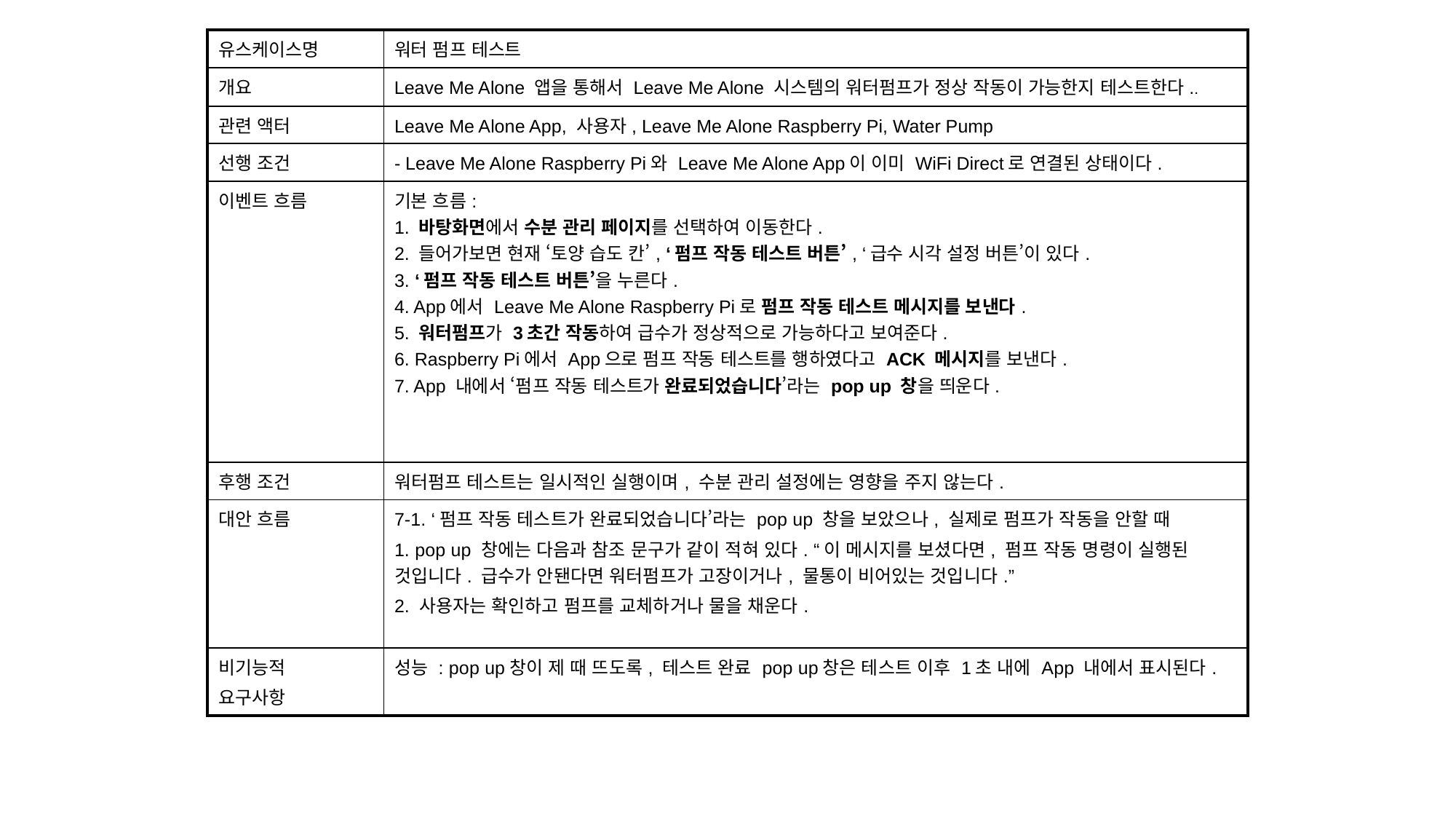

| 유스케이스명 | 워터 펌프 테스트 |
| --- | --- |
| 개요 | Leave Me Alone 앱을 통해서 Leave Me Alone 시스템의 워터펌프가 정상 작동이 가능한지 테스트한다.. |
| 관련 액터 | Leave Me Alone App, 사용자, Leave Me Alone Raspberry Pi, Water Pump |
| 선행 조건 | - Leave Me Alone Raspberry Pi와 Leave Me Alone App이 이미 WiFi Direct로 연결된 상태이다. |
| 이벤트 흐름 | 기본 흐름: 1. 바탕화면에서 수분 관리 페이지를 선택하여 이동한다. 2. 들어가보면 현재 ‘토양 습도 칸’, ‘펌프 작동 테스트 버튼’, ‘급수 시각 설정 버튼’이 있다. 3. ‘펌프 작동 테스트 버튼’을 누른다. 4. App에서 Leave Me Alone Raspberry Pi로 펌프 작동 테스트 메시지를 보낸다.  5. 워터펌프가 3초간 작동하여 급수가 정상적으로 가능하다고 보여준다. 6. Raspberry Pi에서 App으로 펌프 작동 테스트를 행하였다고 ACK 메시지를 보낸다. 7. App 내에서 ‘펌프 작동 테스트가 완료되었습니다’라는 pop up 창을 띄운다. |
| 후행 조건 | 워터펌프 테스트는 일시적인 실행이며, 수분 관리 설정에는 영향을 주지 않는다. |
| 대안 흐름 | 7-1. ‘펌프 작동 테스트가 완료되었습니다’라는 pop up 창을 보았으나, 실제로 펌프가 작동을 안할 때 1. pop up 창에는 다음과 참조 문구가 같이 적혀 있다. “이 메시지를 보셨다면, 펌프 작동 명령이 실행된 것입니다. 급수가 안됀다면 워터펌프가 고장이거나, 물통이 비어있는 것입니다.” 2. 사용자는 확인하고 펌프를 교체하거나 물을 채운다. |
| 비기능적 요구사항 | 성능 : pop up창이 제 때 뜨도록, 테스트 완료 pop up창은 테스트 이후 1초 내에 App 내에서 표시된다. |